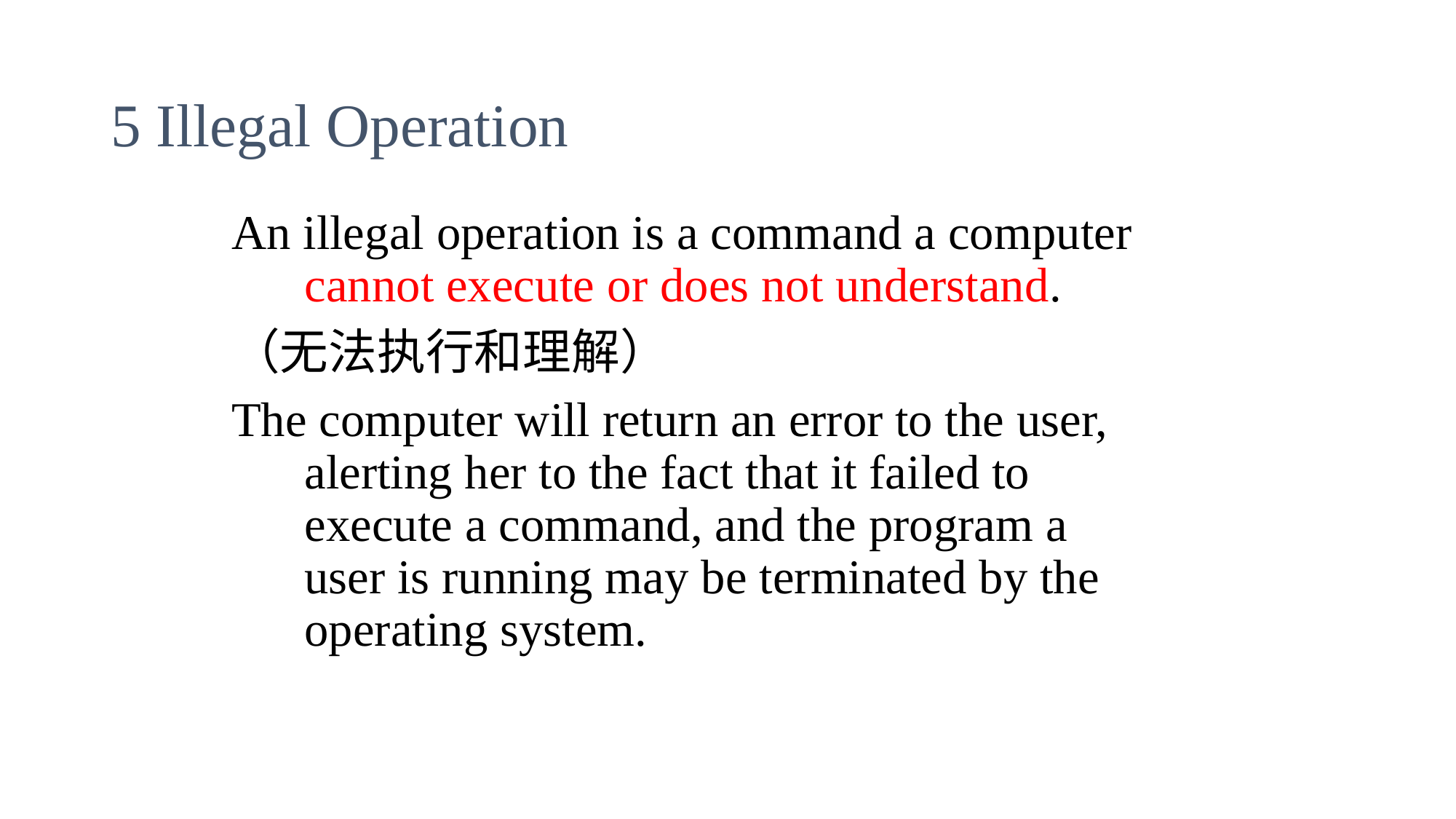

# 5 Illegal Operation
An illegal operation is a command a computer cannot execute or does not understand.
（无法执行和理解）
The computer will return an error to the user, alerting her to the fact that it failed to execute a command, and the program a user is running may be terminated by the operating system.